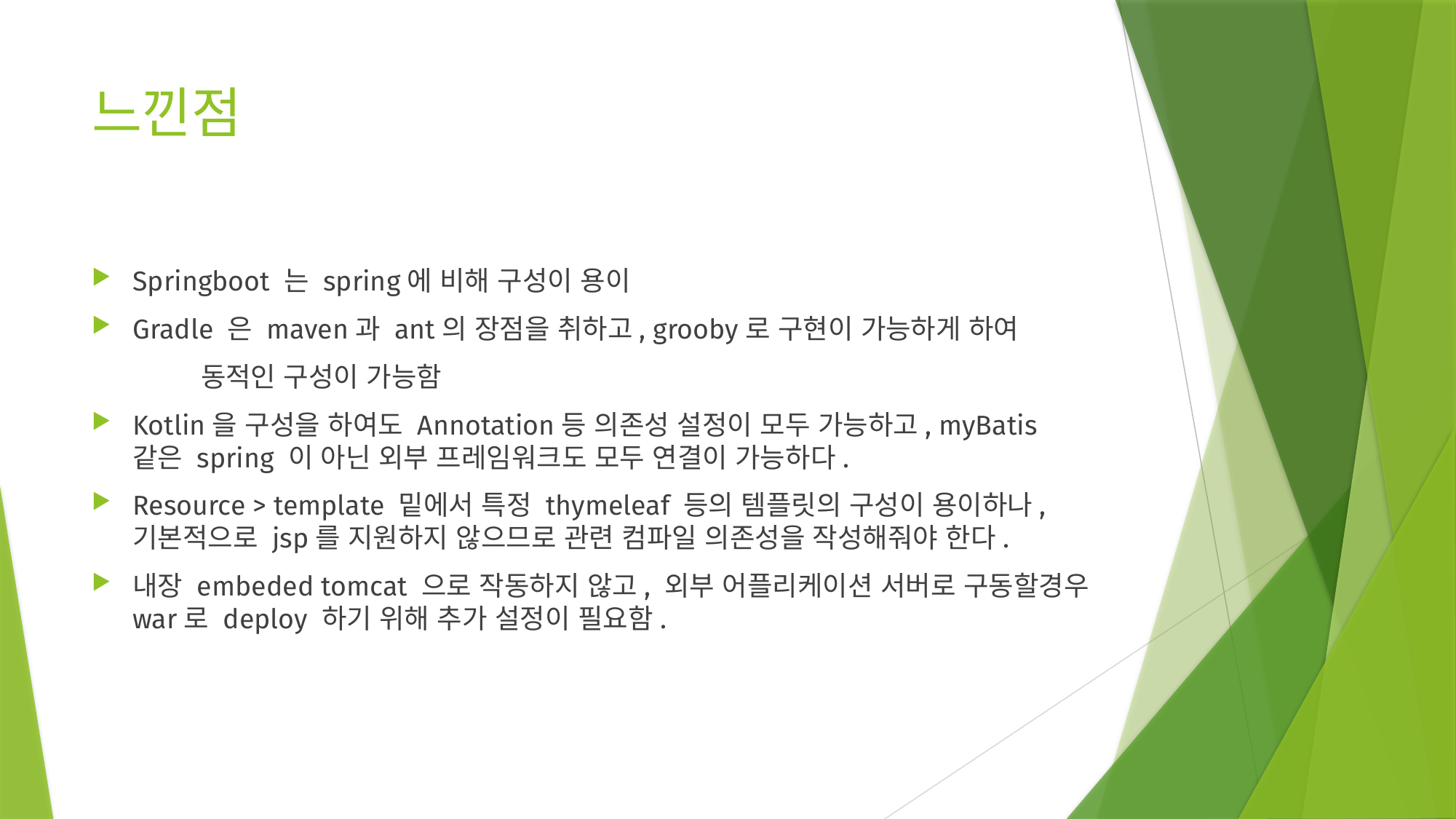

# 느낀점
Springboot 는 spring에 비해 구성이 용이
Gradle 은 maven과 ant의 장점을 취하고, grooby로 구현이 가능하게 하여
	동적인 구성이 가능함
Kotlin을 구성을 하여도 Annotation등 의존성 설정이 모두 가능하고, myBatis 같은 spring 이 아닌 외부 프레임워크도 모두 연결이 가능하다.
Resource > template 밑에서 특정 thymeleaf 등의 템플릿의 구성이 용이하나, 기본적으로 jsp를 지원하지 않으므로 관련 컴파일 의존성을 작성해줘야 한다.
내장 embeded tomcat 으로 작동하지 않고, 외부 어플리케이션 서버로 구동할경우 war로 deploy 하기 위해 추가 설정이 필요함.